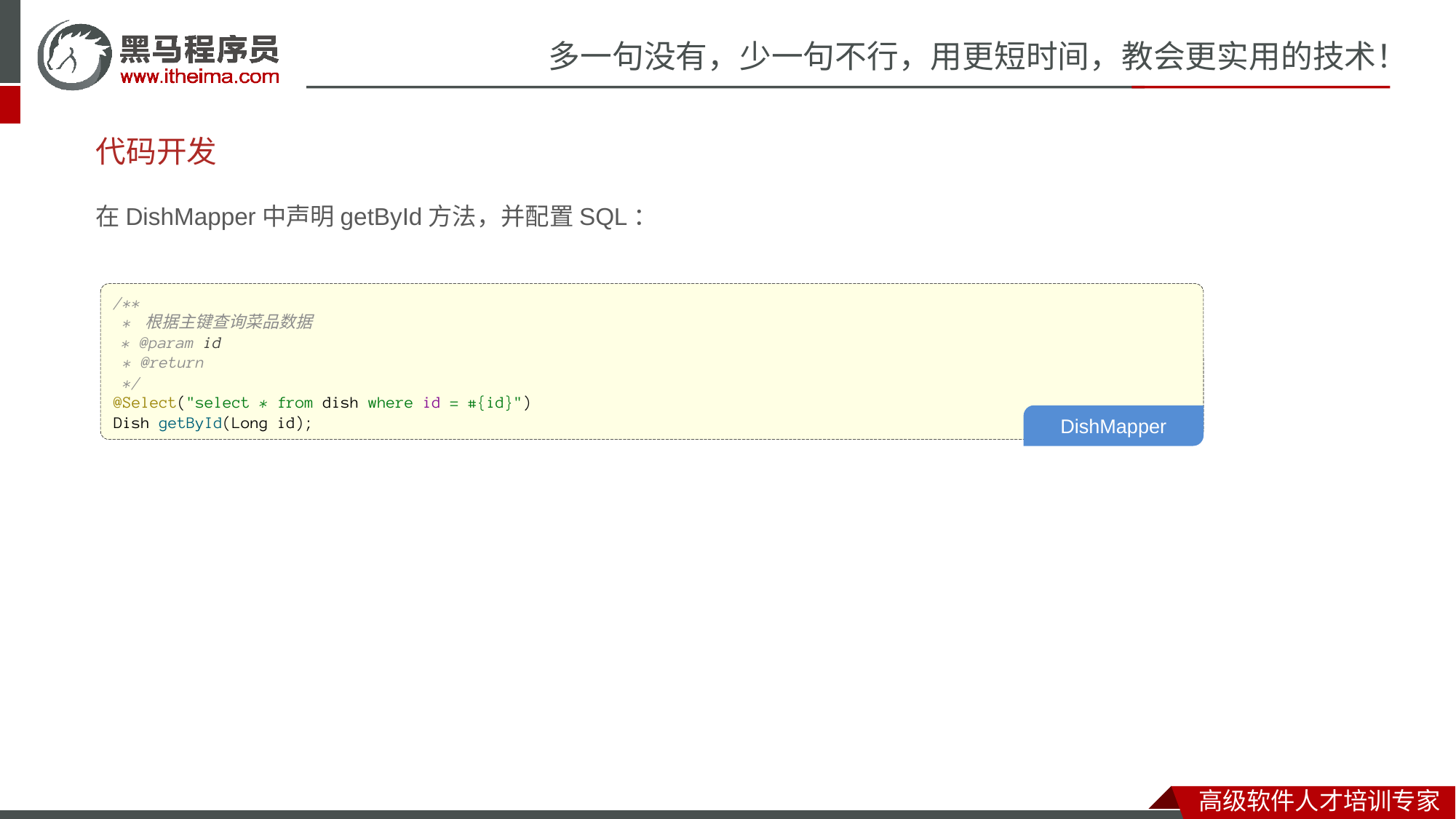

# 代码开发
在DishMapper中声明getById方法，并配置SQL：
/**
 * 根据主键查询菜品数据
 * @param id
 * @return
 */
@Select("select * from dish where id = #{id}")
Dish getById(Long id);
DishMapper